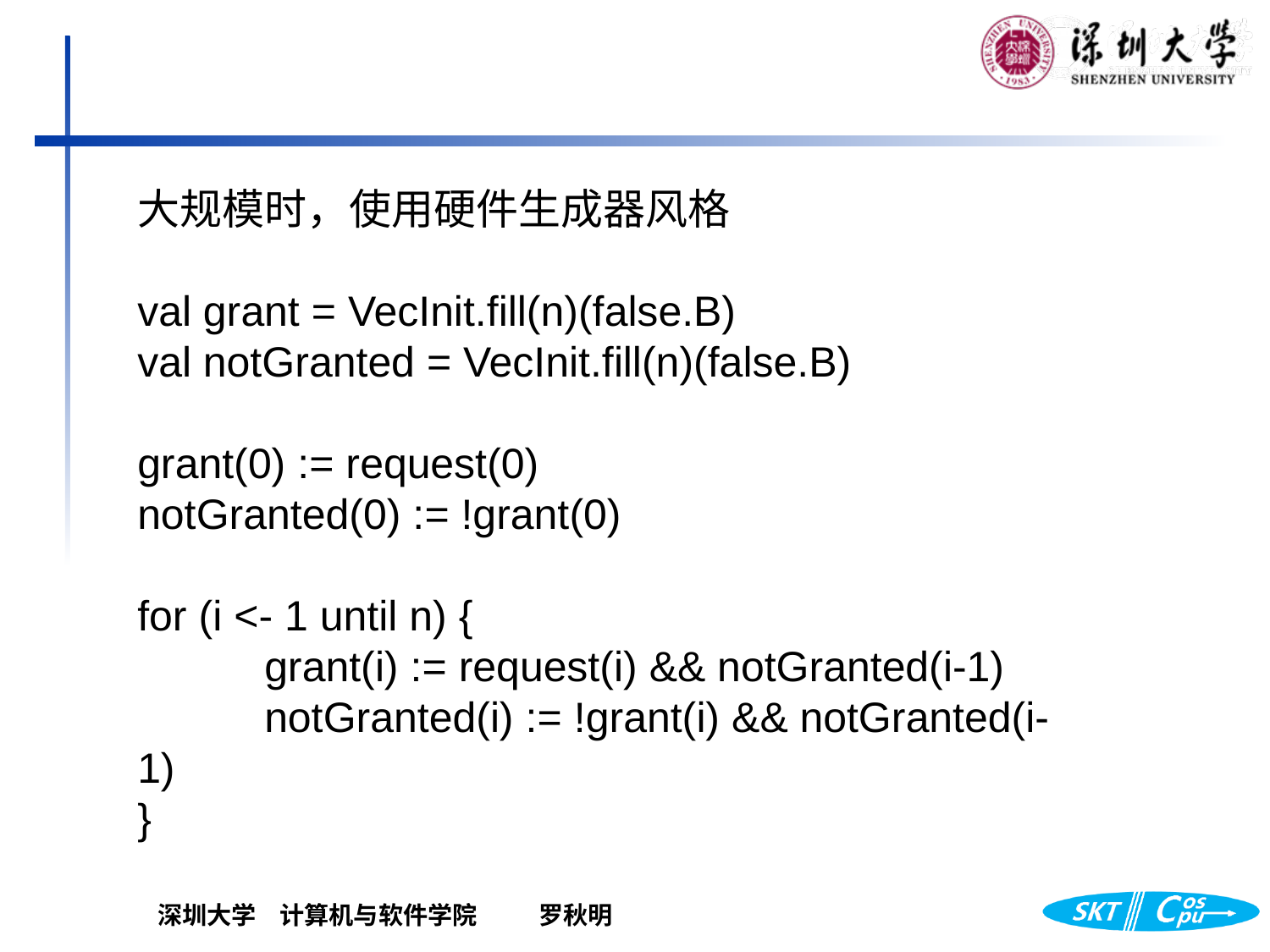

大规模时，使用硬件生成器风格

val grant = VecInit.fill(n)(false.B)
val notGranted = VecInit.fill(n)(false.B)

grant(0) := request(0)
notGranted(0) := !grant(0)

for (i <- 1 until n) {
	grant(i) := request(i) && notGranted(i-1)
	notGranted(i) := !grant(i) && notGranted(i-1)
}